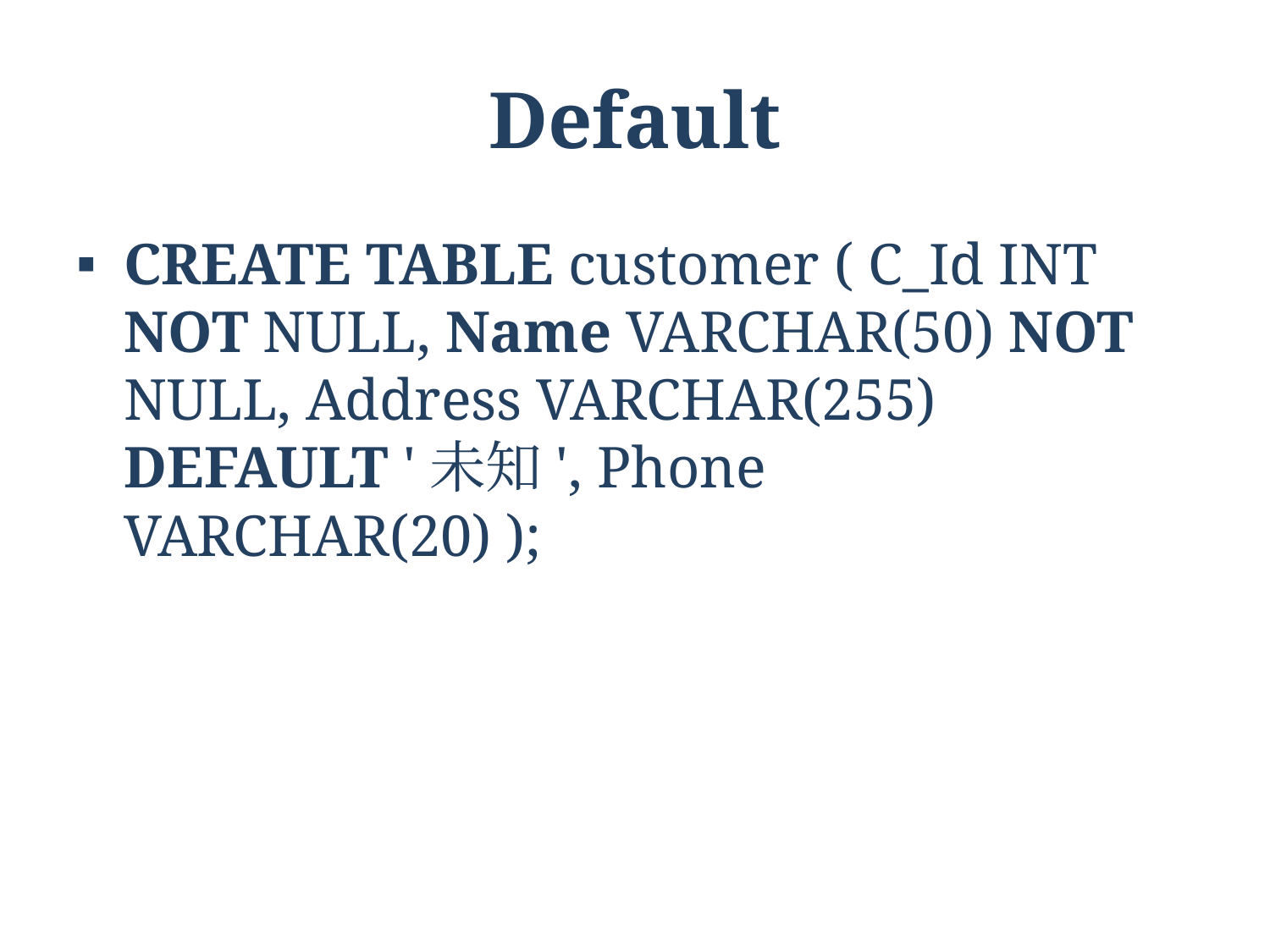

# Default
CREATE TABLE customer ( C_Id INT NOT NULL, Name VARCHAR(50) NOT NULL, Address VARCHAR(255) DEFAULT '未知', Phone VARCHAR(20) );